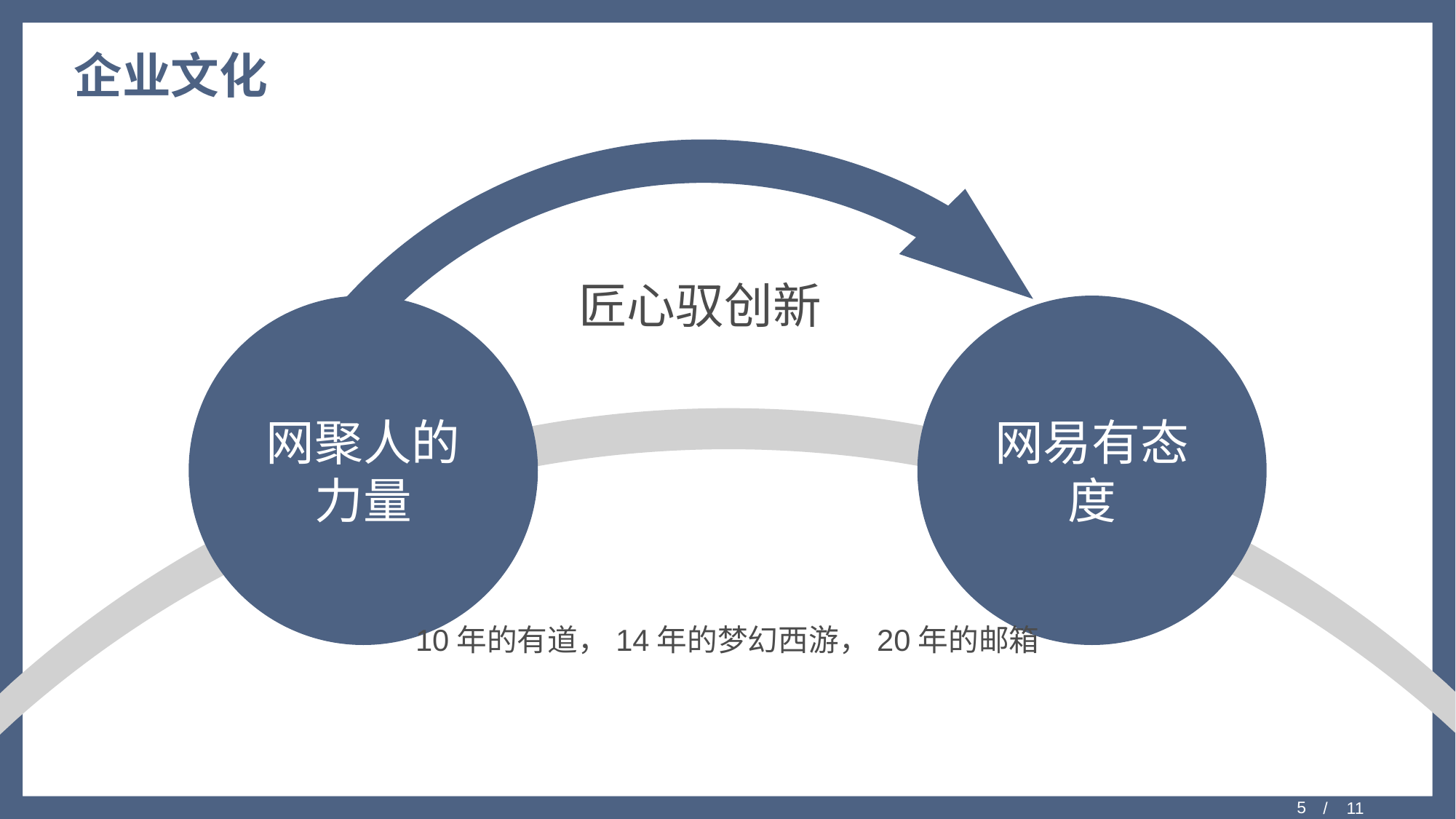

# 企业文化

匠心驭创新
网聚人的力量
网易有态度

10年的有道，14年的梦幻西游，20年的邮箱
/    11
5